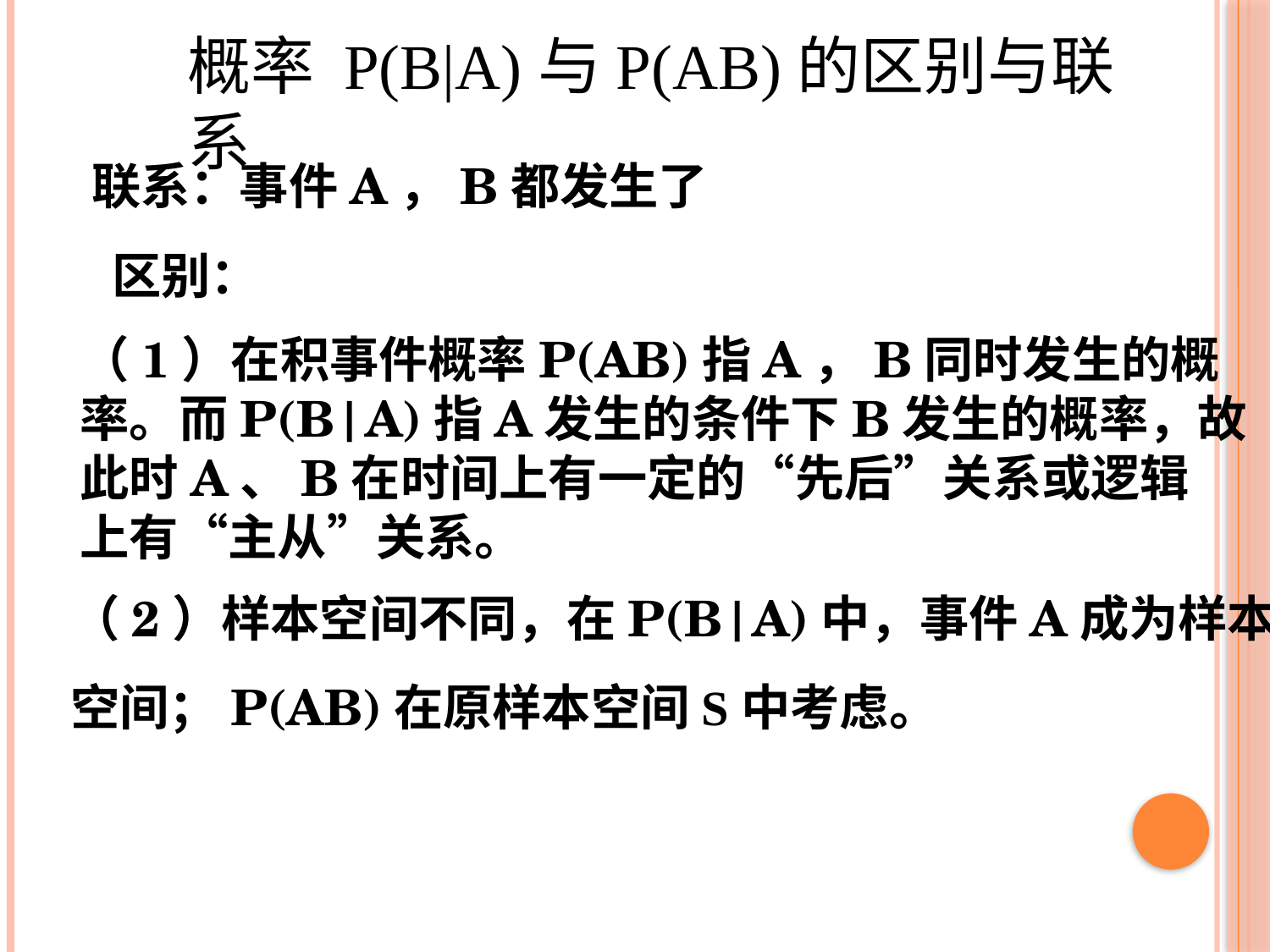

概率 P(B|A)与P(AB)的区别与联系
联系：事件A，B都发生了
区别：
（1）在积事件概率P(AB)指A，B同时发生的概
率。而P(B|A)指A发生的条件下B发生的概率，故
此时A、B在时间上有一定的“先后”关系或逻辑
上有“主从”关系。
（2）样本空间不同，在P(B|A)中，事件A成为样本
空间；P(AB)在原样本空间S中考虑。